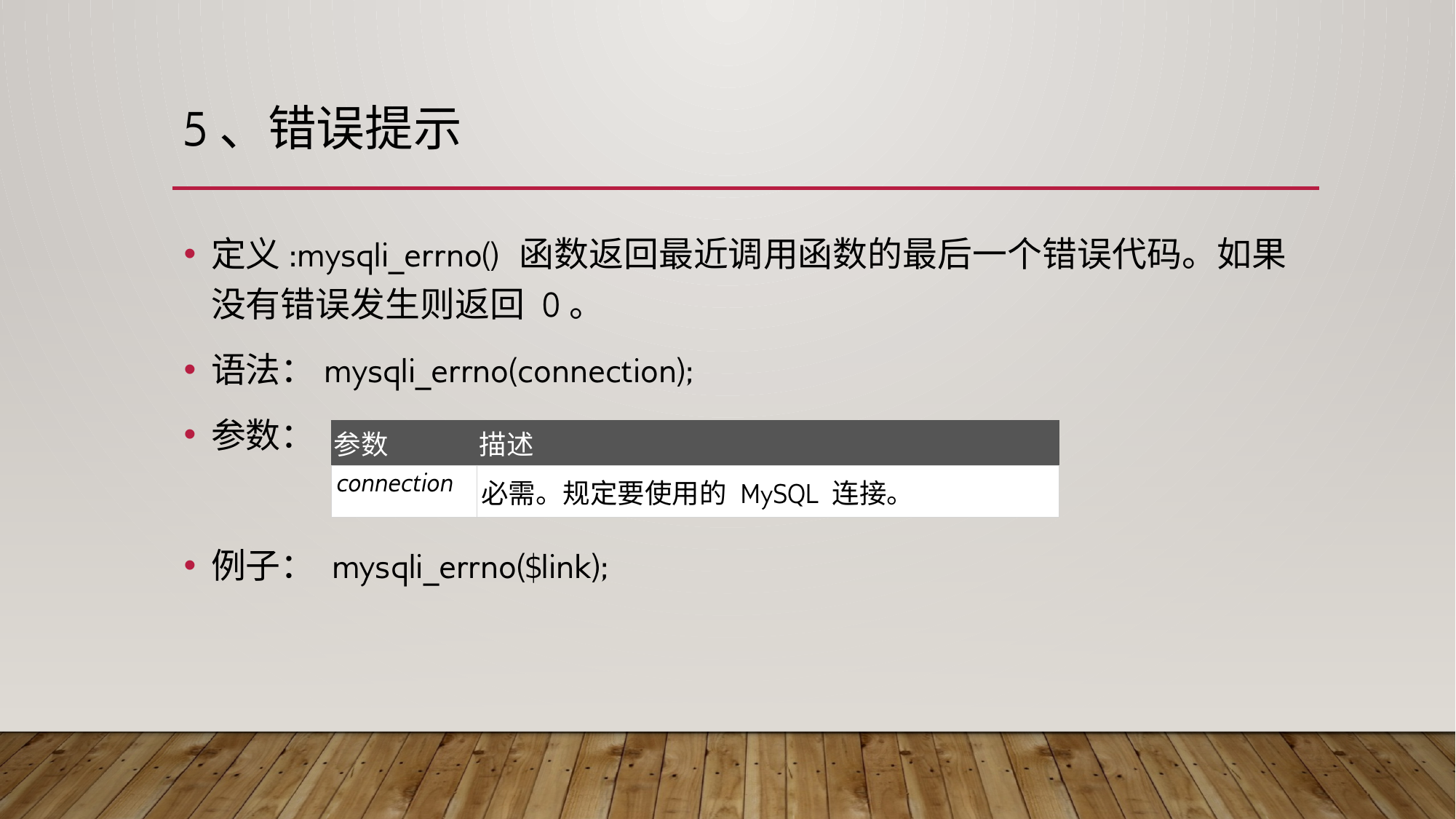

# 5、错误提示
定义:mysqli_errno() 函数返回最近调用函数的最后一个错误代码。如果没有错误发生则返回 0。
语法：mysqli_errno(connection);
参数：

例子： mysqli_errno($link);
| 参数 | 描述 |
| --- | --- |
| connection | 必需。规定要使用的 MySQL 连接。 |